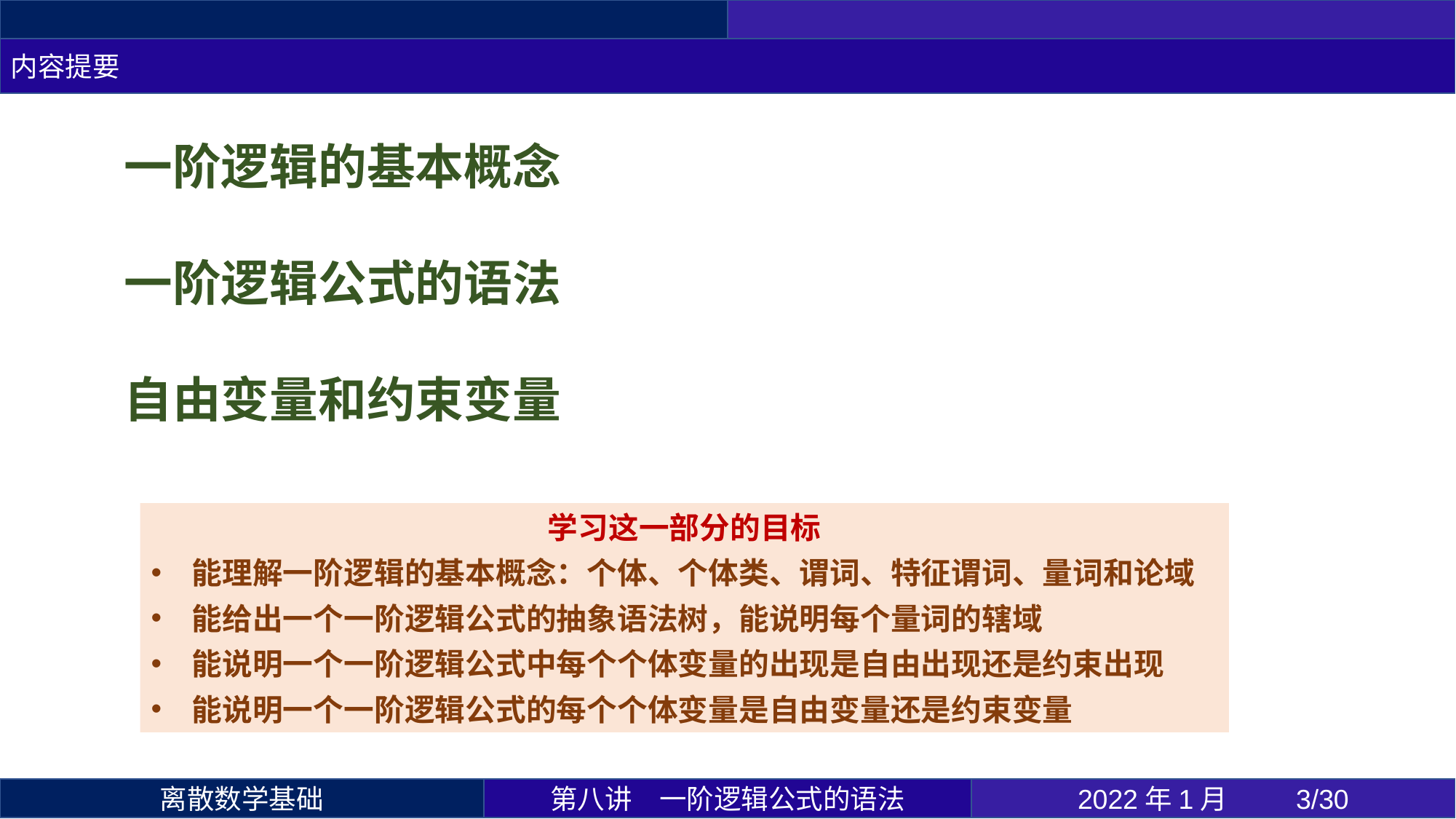

内容提要
一阶逻辑的基本概念
一阶逻辑公式的语法
自由变量和约束变量
学习这一部分的目标
能理解一阶逻辑的基本概念：个体、个体类、谓词、特征谓词、量词和论域
能给出一个一阶逻辑公式的抽象语法树，能说明每个量词的辖域
能说明一个一阶逻辑公式中每个个体变量的出现是自由出现还是约束出现
能说明一个一阶逻辑公式的每个个体变量是自由变量还是约束变量
第八讲	一阶逻辑公式的语法
2022年1月 	3/30
离散数学基础